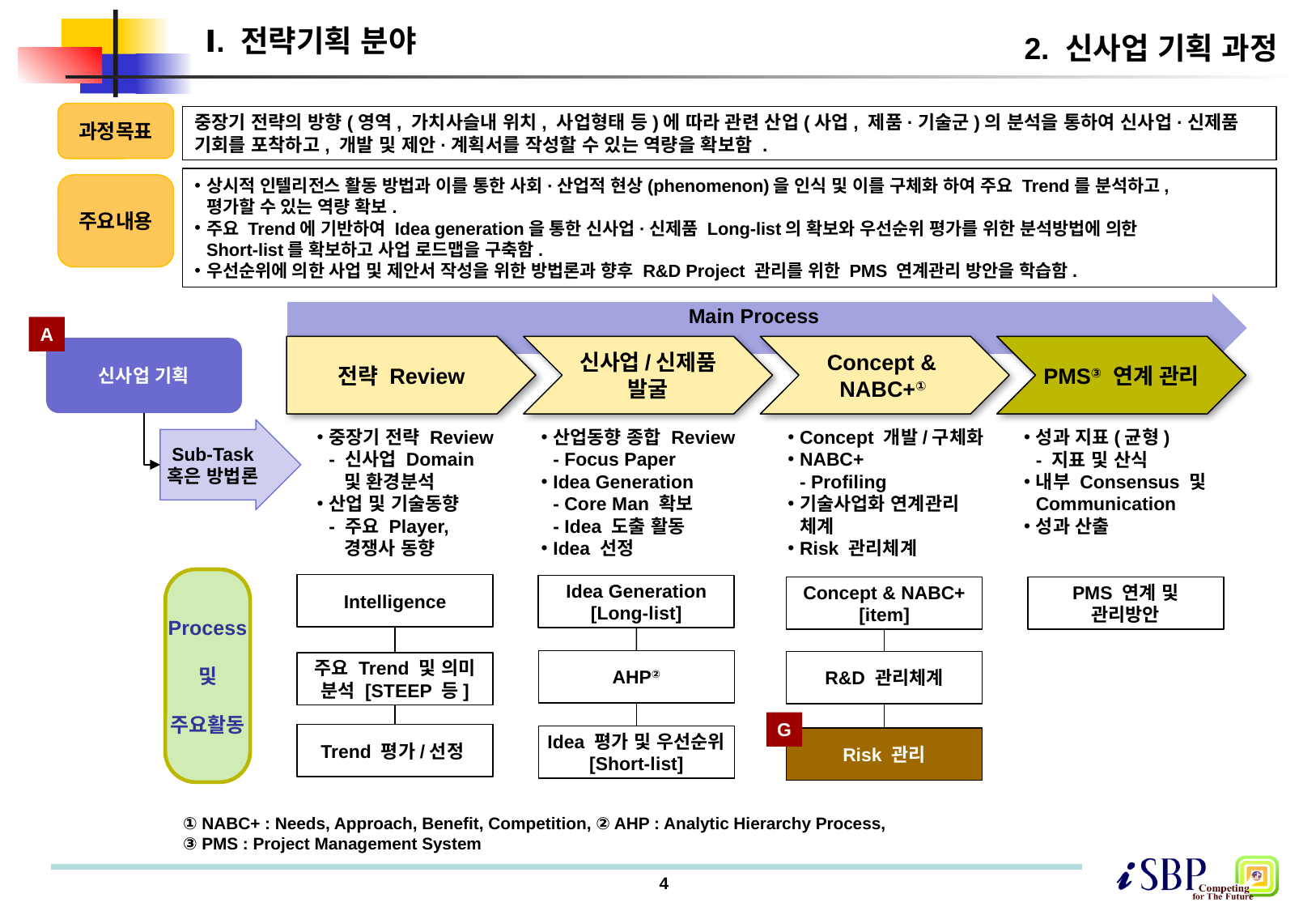

Ⅰ. 전략기획 분야
# 2. 신사업 기획 과정
과정목표
중장기 전략의 방향(영역, 가치사슬내 위치, 사업형태 등)에 따라 관련 산업(사업, 제품·기술군)의 분석을 통하여 신사업·신제품
기회를 포착하고, 개발 및 제안·계획서를 작성할 수 있는 역량을 확보함 .
상시적 인텔리전스 활동 방법과 이를 통한 사회·산업적 현상(phenomenon)을 인식 및 이를 구체화 하여 주요 Trend를 분석하고,
평가할 수 있는 역량 확보.
주요 Trend에 기반하여 Idea generation을 통한 신사업·신제품 Long-list의 확보와 우선순위 평가를 위한 분석방법에 의한
Short-list를 확보하고 사업 로드맵을 구축함.
우선순위에 의한 사업 및 제안서 작성을 위한 방법론과 향후 R&D Project 관리를 위한 PMS 연계관리 방안을 학습함.
주요내용
Main Process

A
전략 Review
신사업/신제품
발굴
Concept &
NABC+①
PMS③ 연계 관리
신사업 기획
중장기 전략 Review
- 신사업 Domain
  및 환경분석
산업 및 기술동향
- 주요 Player,
  경쟁사 동향
산업동향 종합 Review
- Focus Paper
Idea Generation
- Core Man 확보
- Idea 도출 활동
Idea 선정
Concept 개발/구체화
NABC+
- Profiling
기술사업화 연계관리
체계
Risk 관리체계
성과 지표(균형)
- 지표 및 산식
내부 Consensus 및
Communication
성과 산출
Sub-Task
혹은 방법론
Process

및

주요활동
Intelligence
Idea Generation
[Long-list]
Concept & NABC+
[item]
PMS 연계 및
관리방안
AHP②
R&D 관리체계
주요 Trend 및 의미
분석 [STEEP 등]
G
Trend 평가/선정
Idea 평가 및 우선순위
[Short-list]
Risk 관리
① NABC+ : Needs, Approach, Benefit, Competition, ② AHP : Analytic Hierarchy Process,
③ PMS : Project Management System
4